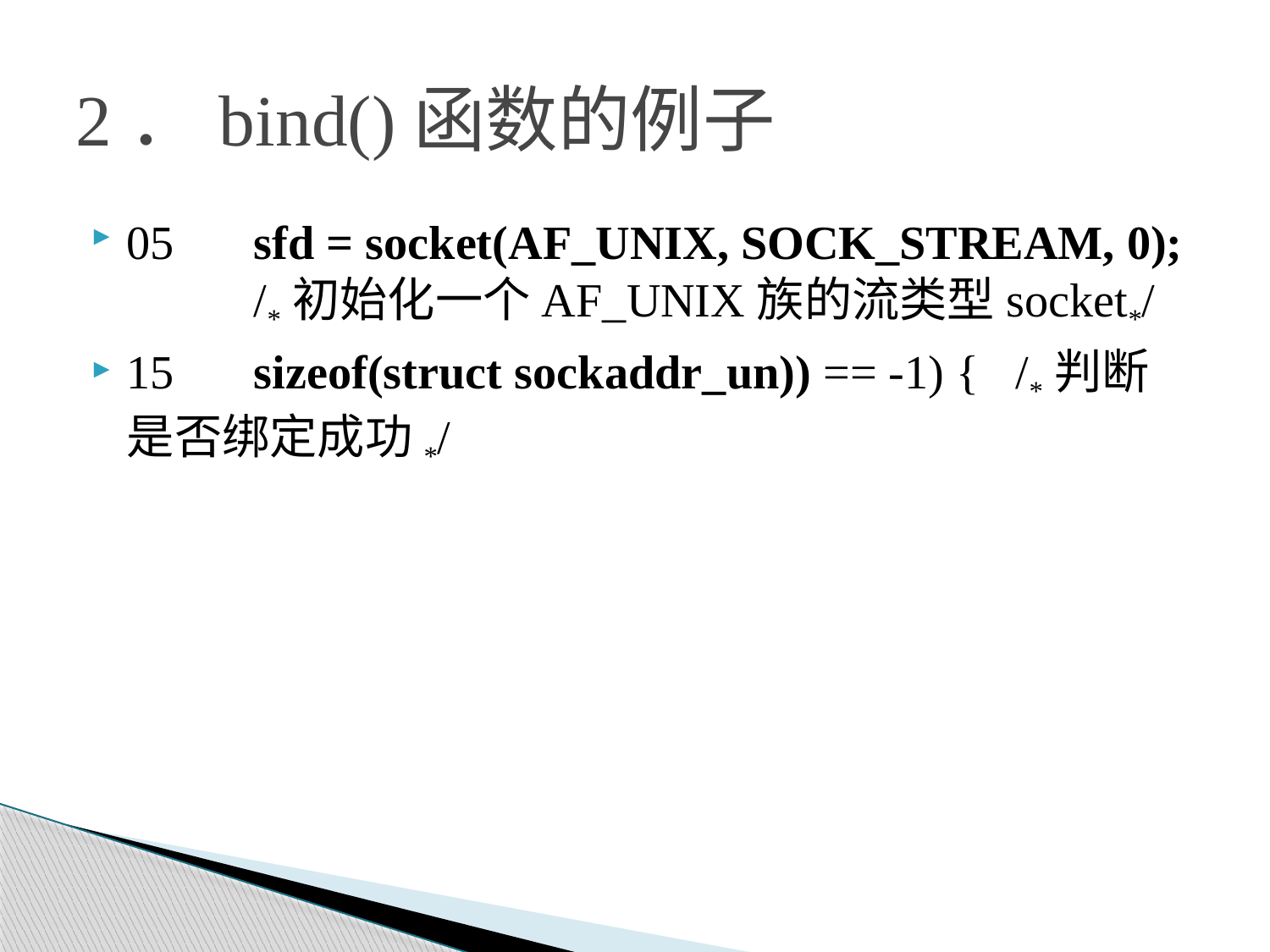

# 2．bind()函数的例子
05	sfd = socket(AF_UNIX, SOCK_STREAM, 0);
	/*初始化一个AF_UNIX族的流类型socket*/
15	sizeof(struct sockaddr_un)) == -1) {	/*判断是否绑定成功*/